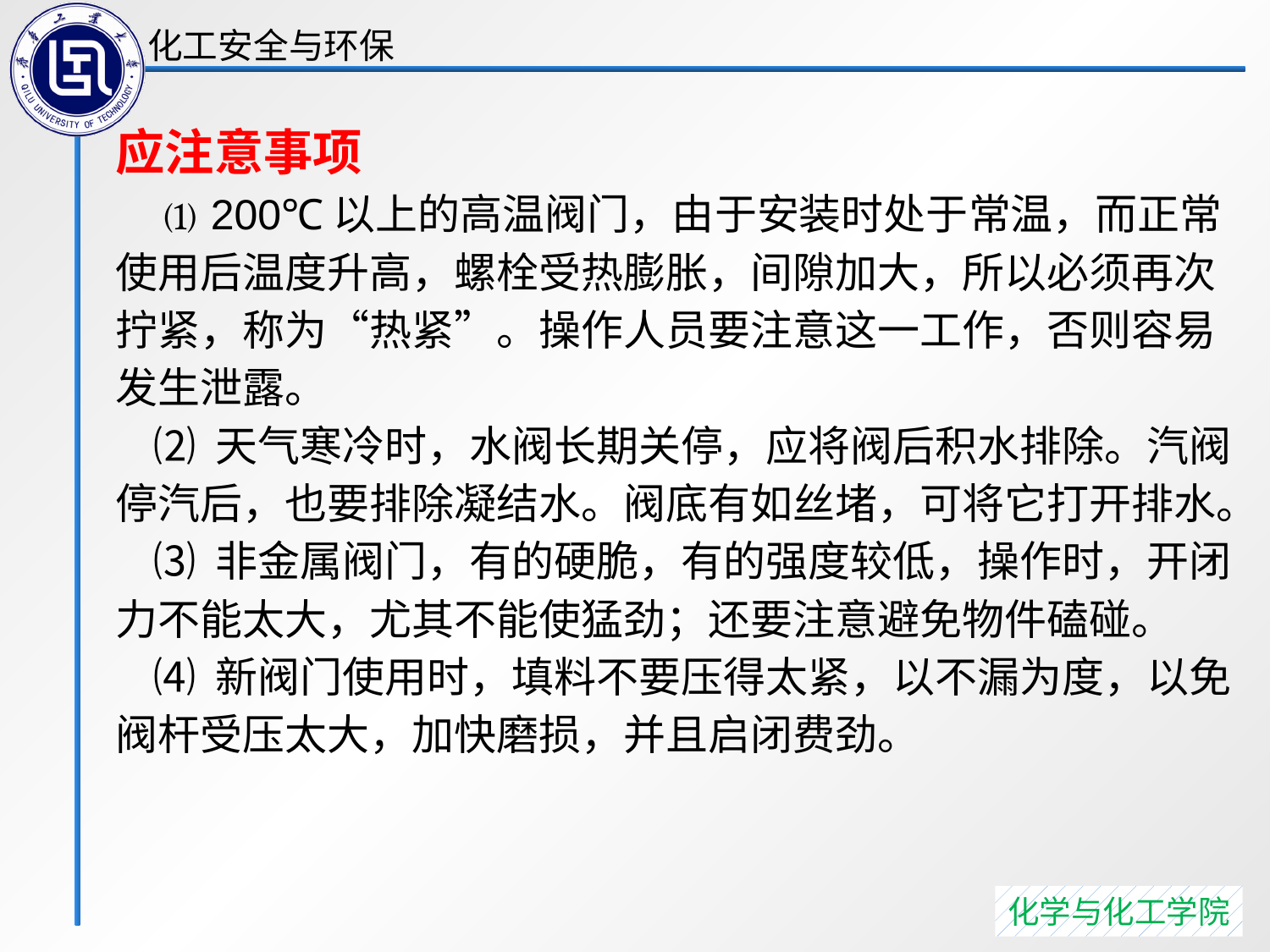

应注意事项
    ⑴ 200℃以上的高温阀门，由于安装时处于常温，而正常使用后温度升高，螺栓受热膨胀，间隙加大，所以必须再次拧紧，称为“热紧”。操作人员要注意这一工作，否则容易发生泄露。
    ⑵ 天气寒冷时，水阀长期关停，应将阀后积水排除。汽阀停汽后，也要排除凝结水。阀底有如丝堵，可将它打开排水。
    ⑶ 非金属阀门，有的硬脆，有的强度较低，操作时，开闭力不能太大，尤其不能使猛劲；还要注意避免物件磕碰。
    ⑷ 新阀门使用时，填料不要压得太紧，以不漏为度，以免阀杆受压太大，加快磨损，并且启闭费劲。